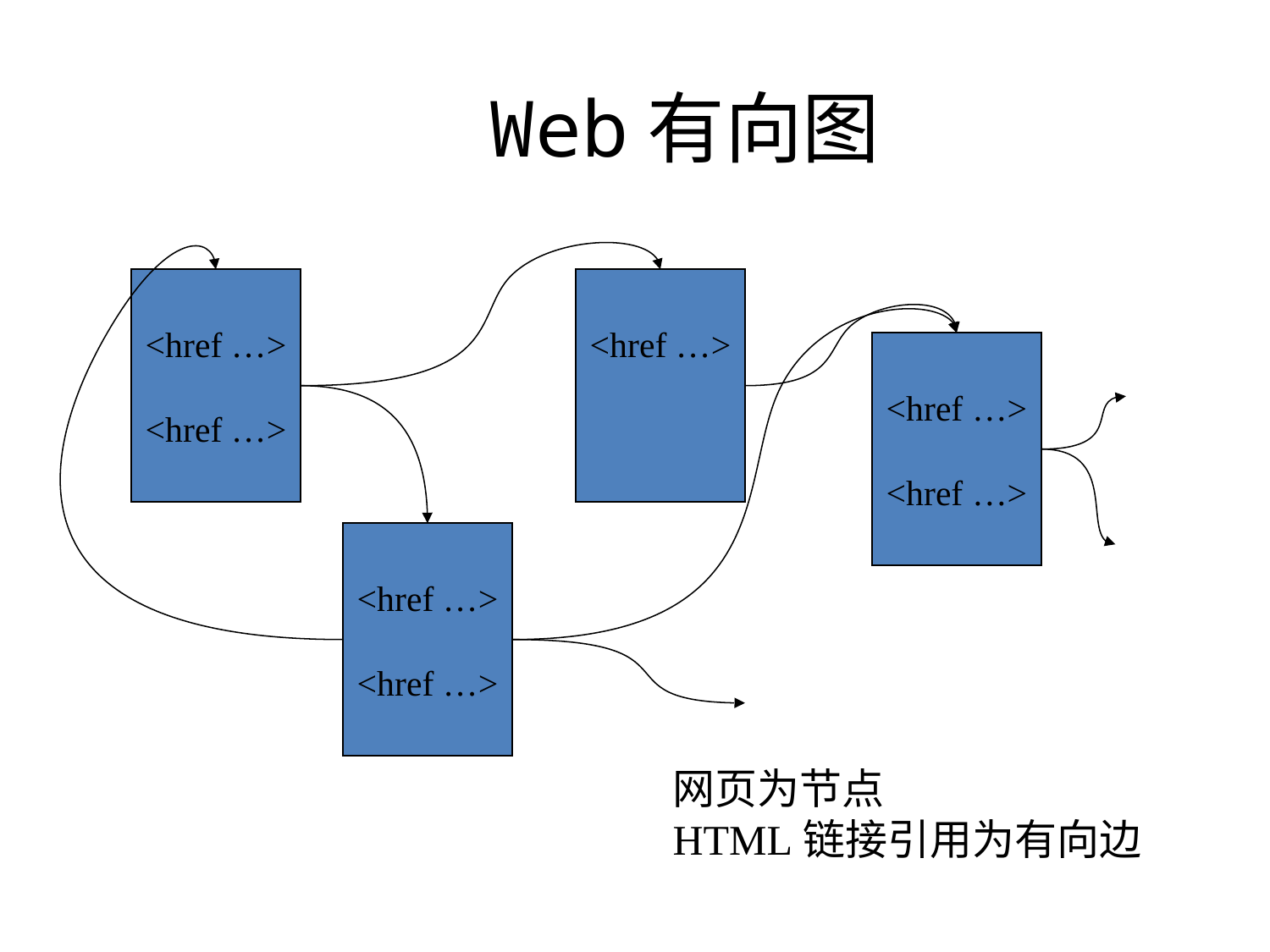

# Web有向图
<href …>

<href …>
<href …>

<href …>

<href …>
<href …>

<href …>
网页为节点
HTML链接引用为有向边